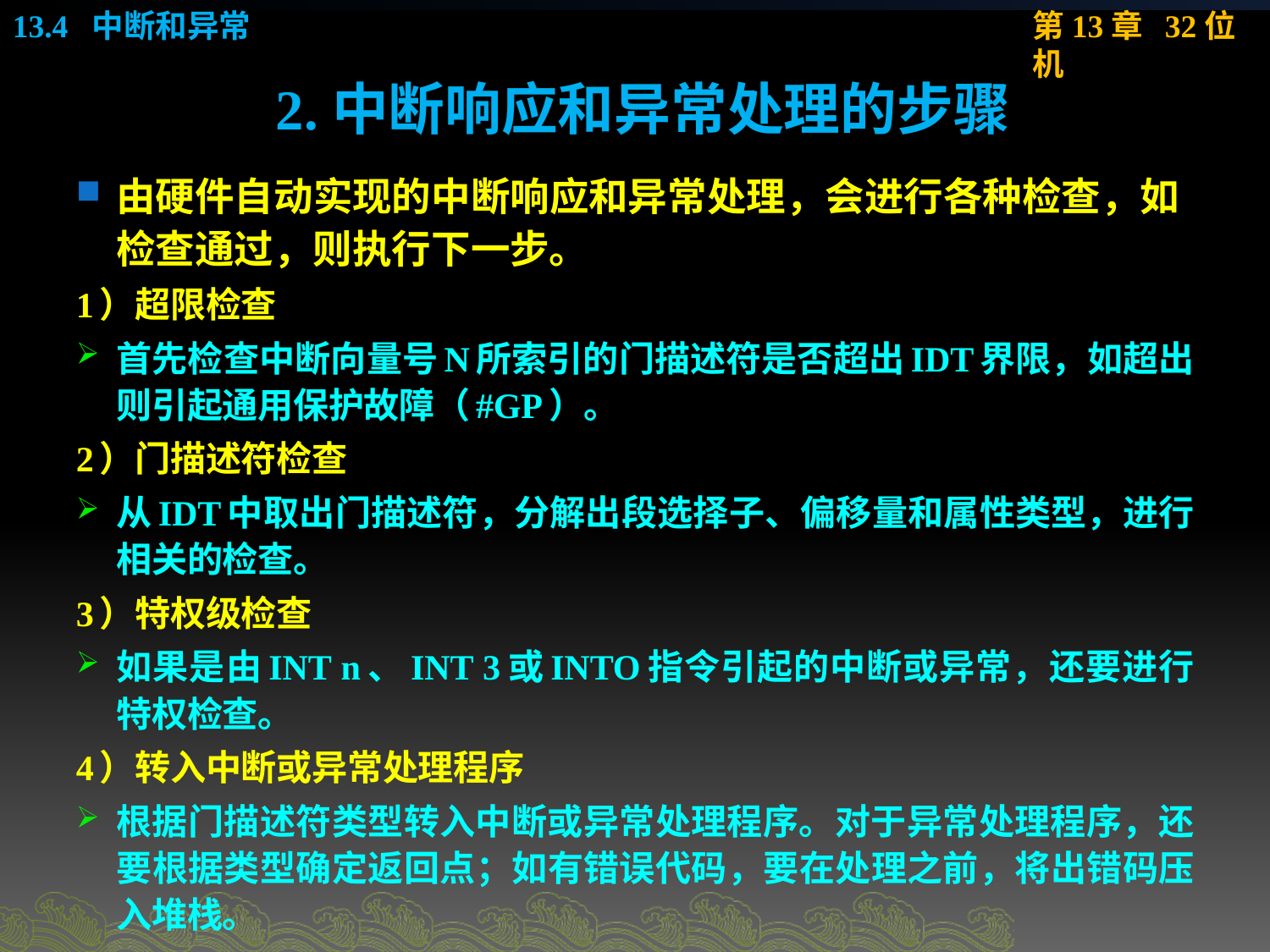

# 2.中断响应和异常处理的步骤
由硬件自动实现的中断响应和异常处理，会进行各种检查，如检查通过，则执行下一步。
1）超限检查
首先检查中断向量号N所索引的门描述符是否超出IDT界限，如超出则引起通用保护故障（#GP）。
2）门描述符检查
从IDT中取出门描述符，分解出段选择子、偏移量和属性类型，进行相关的检查。
3）特权级检查
如果是由INT n、INT 3或INTO指令引起的中断或异常，还要进行特权检查。
4）转入中断或异常处理程序
根据门描述符类型转入中断或异常处理程序。对于异常处理程序，还要根据类型确定返回点；如有错误代码，要在处理之前，将出错码压入堆栈。